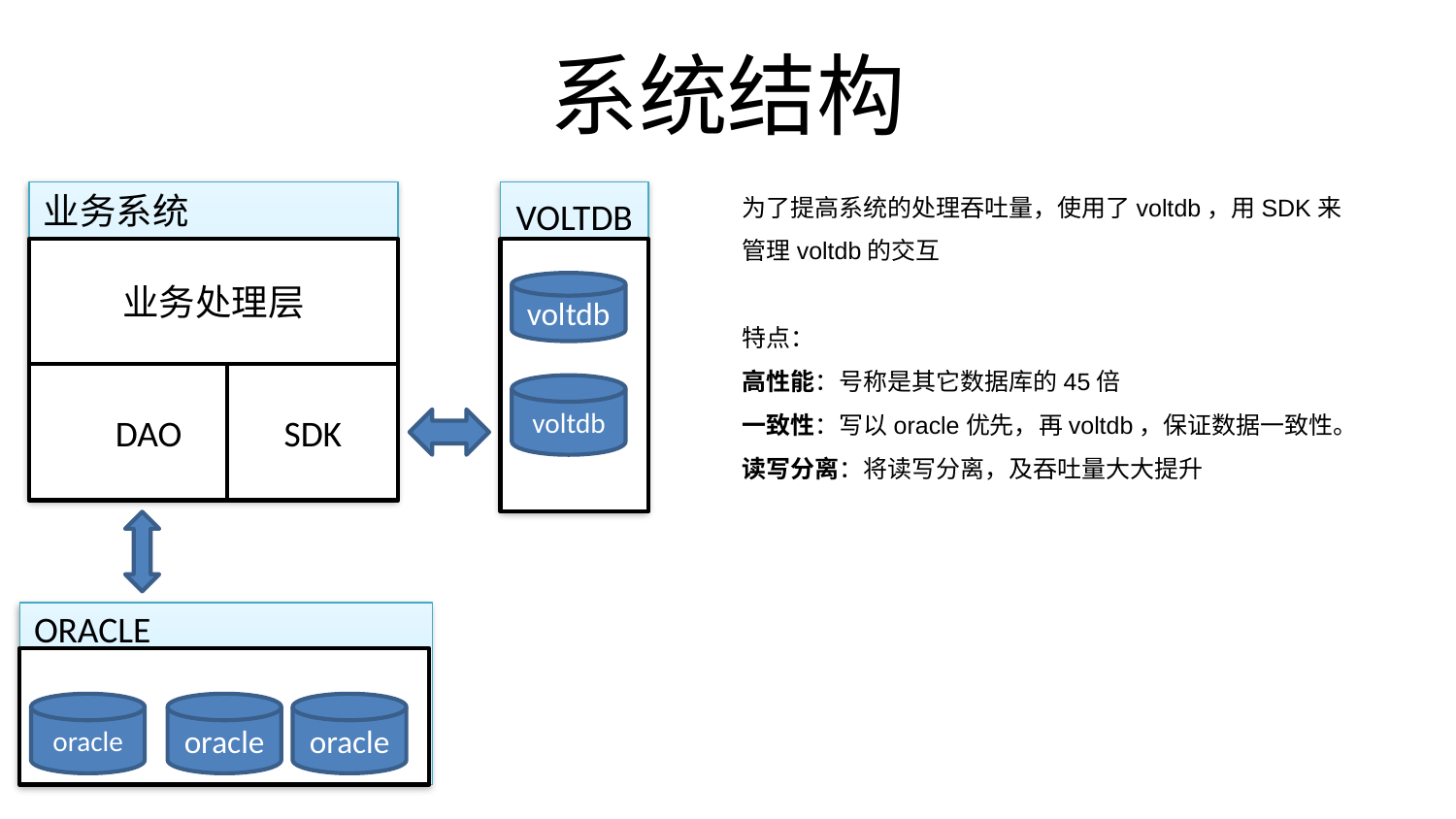

# 系统结构
为了提高系统的处理吞吐量，使用了voltdb，用SDK来管理voltdb的交互

特点：
高性能：号称是其它数据库的45倍
一致性：写以oracle优先，再voltdb，保证数据一致性。
读写分离：将读写分离，及吞吐量大大提升

业务系统

VOLTDB

业务处理层

voltdb
DAO
SDK
voltdb

ORACLE

oracle
oracle
oracle